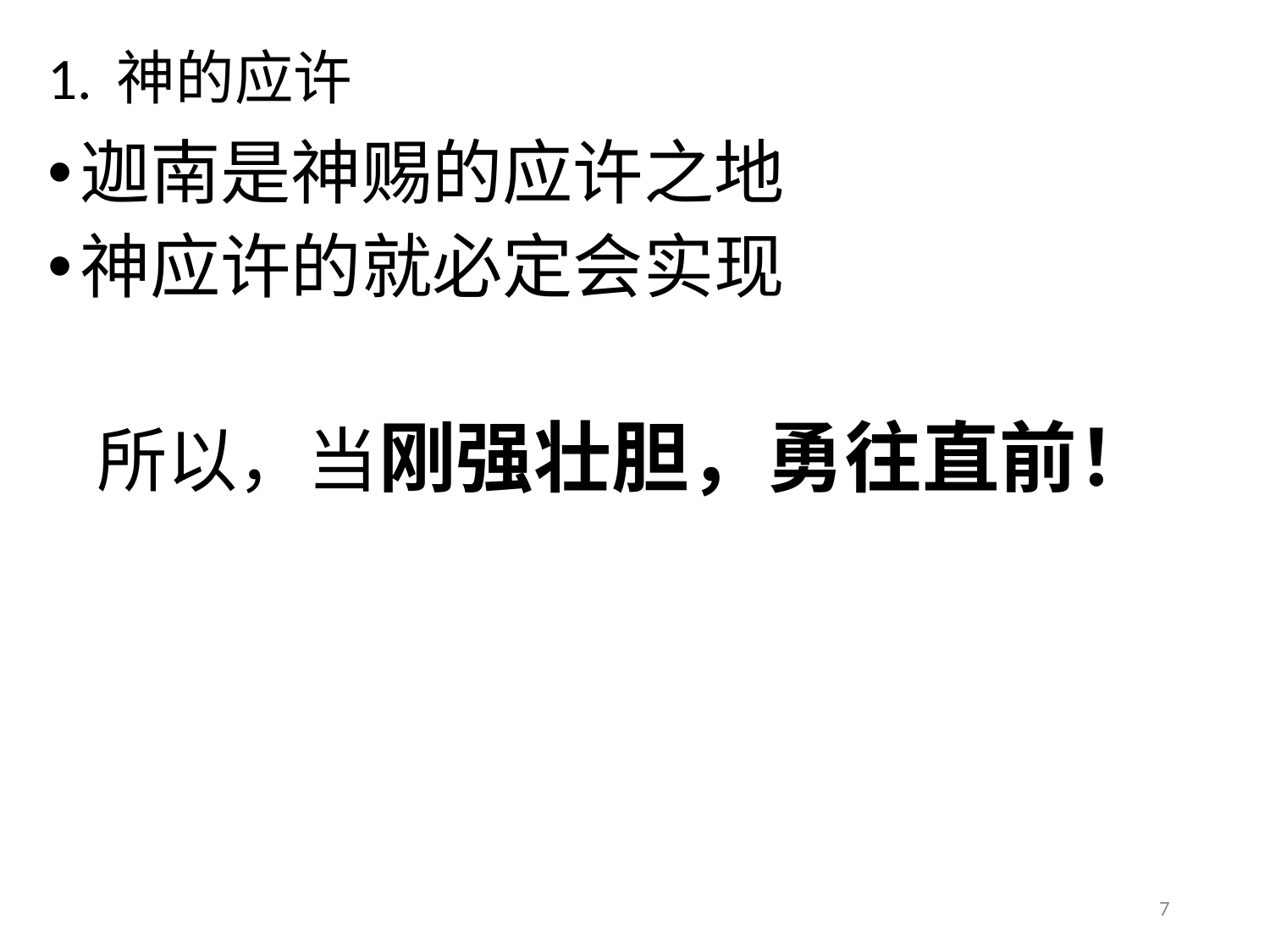

# 1. 神的应许
迦南是神赐的应许之地
神应许的就必定会实现

  所以，当刚强壮胆，勇往直前！
7